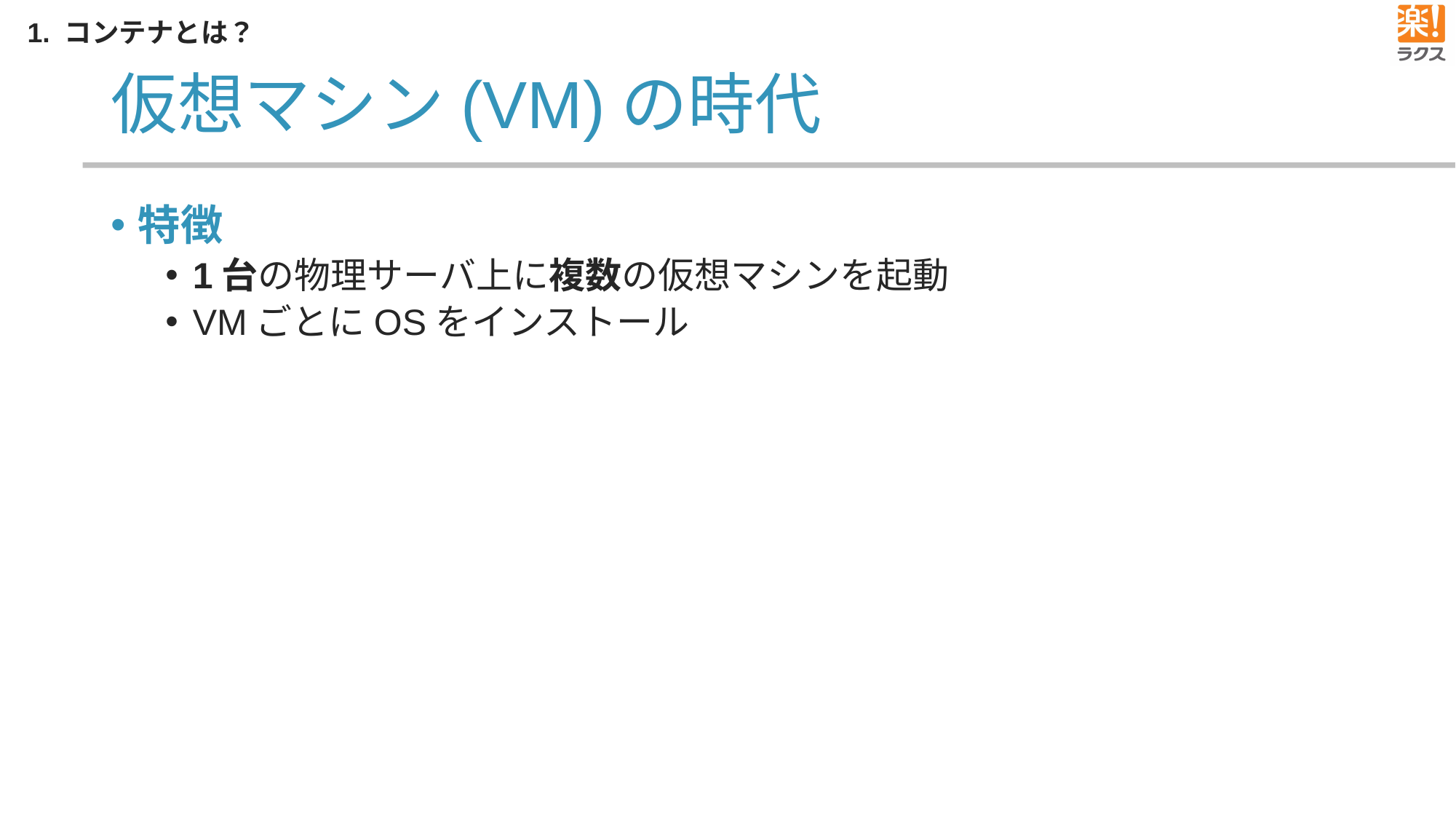

1. コンテナとは？
# 仮想マシン(VM)の時代
特徴
1台の物理サーバ上に複数の仮想マシンを起動
VMごとにOSをインストール